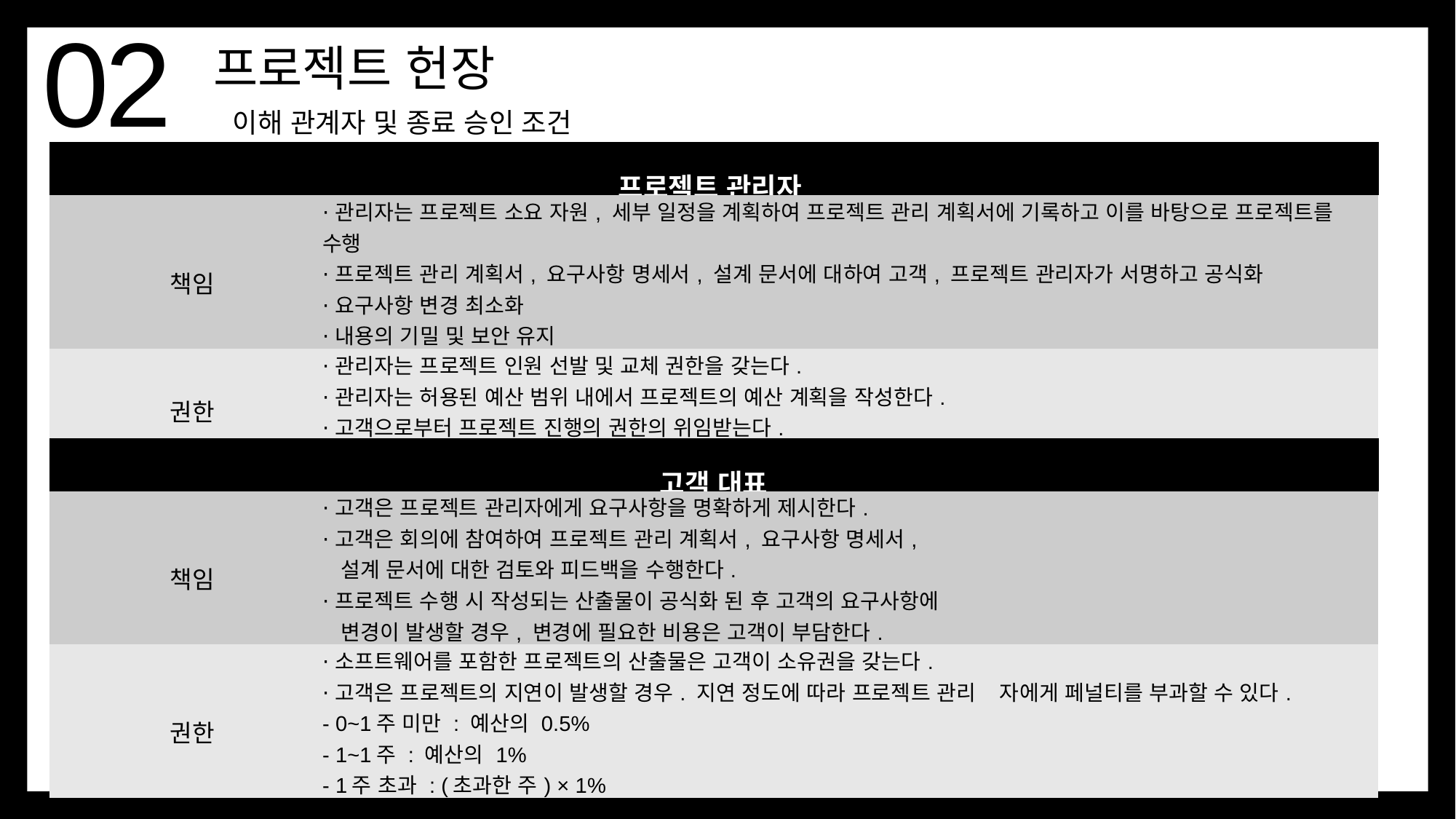

02
프로젝트 헌장
이해 관계자 및 종료 승인 조건
| 프로젝트 관리자 |  |
| --- | --- |
| 책임 | ⋅관리자는 프로젝트 소요 자원, 세부 일정을 계획하여 프로젝트 관리 계획서에 기록하고 이를 바탕으로 프로젝트를 수행 ⋅프로젝트 관리 계획서, 요구사항 명세서, 설계 문서에 대하여 고객, 프로젝트 관리자가 서명하고 공식화 ⋅요구사항 변경 최소화 ⋅내용의 기밀 및 보안 유지 ⋅고객과 신속하고 원활한 소통 |
| 권한 | ⋅관리자는 프로젝트 인원 선발 및 교체 권한을 갖는다. ⋅관리자는 허용된 예산 범위 내에서 프로젝트의 예산 계획을 작성한다. ⋅고객으로부터 프로젝트 진행의 권한의 위임받는다. ⋅프로젝트 수행 시 각종 계획, 평가의 최종 승인 권한을 가진다. |
| 고객 대표 |  |
| --- | --- |
| 책임 | ⋅고객은 프로젝트 관리자에게 요구사항을 명확하게 제시한다. ⋅고객은 회의에 참여하여 프로젝트 관리 계획서, 요구사항 명세서, 설계 문서에 대한 검토와 피드백을 수행한다. ⋅프로젝트 수행 시 작성되는 산출물이 공식화 된 후 고객의 요구사항에 변경이 발생할 경우, 변경에 필요한 비용은 고객이 부담한다. ⋅계약 시 명시되어 있는 금액을 정해진 기간 내에 지급한다. |
| 권한 | ⋅소프트웨어를 포함한 프로젝트의 산출물은 고객이 소유권을 갖는다. ⋅고객은 프로젝트의 지연이 발생할 경우. 지연 정도에 따라 프로젝트 관리 자에게 페널티를 부과할 수 있다. - 0~1주 미만 : 예산의 0.5% - 1~1주 : 예산의 1% - 1주 초과 : (초과한 주) × 1% |